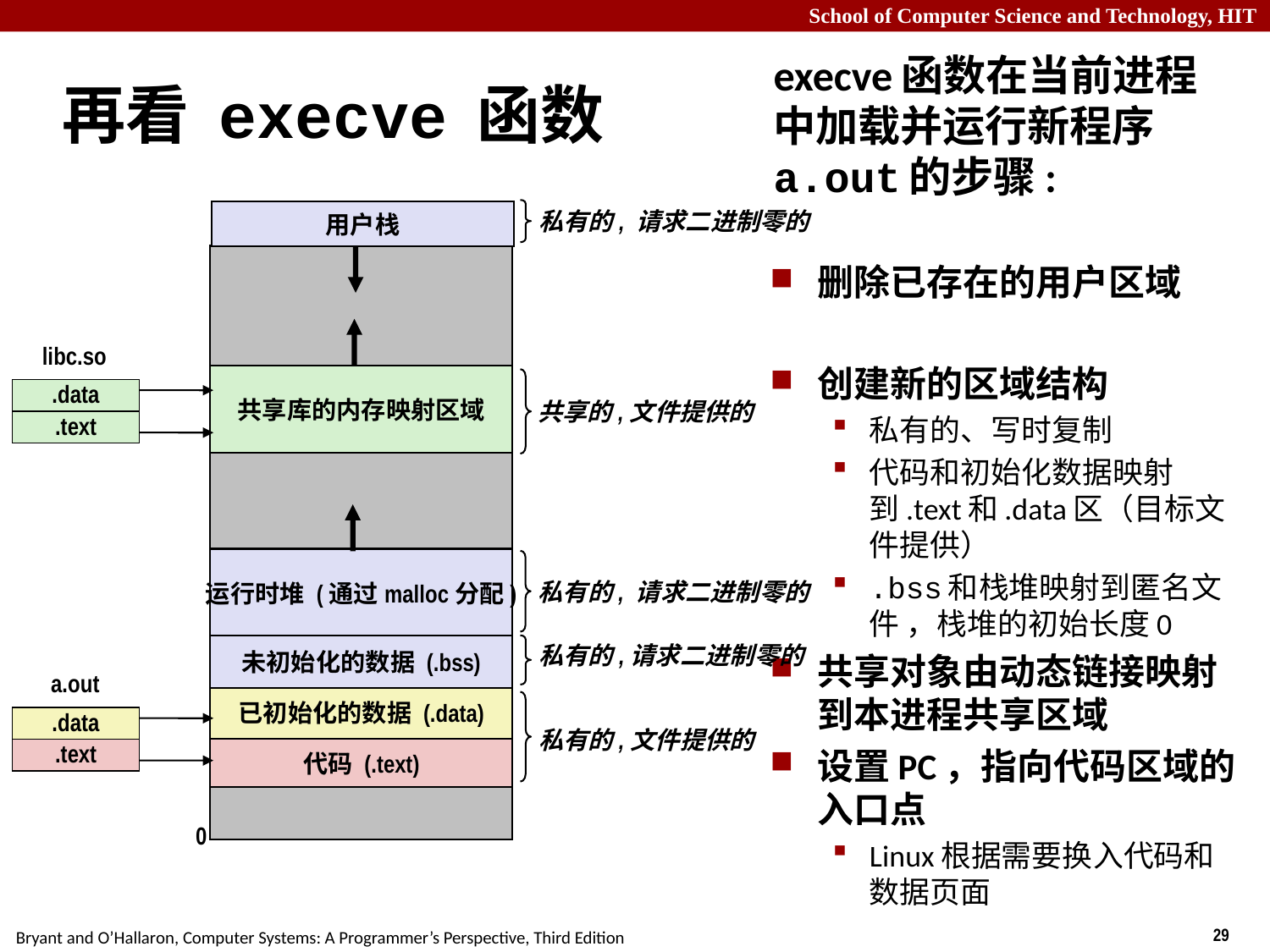

execve函数在当前进程中加载并运行新程序a.out的步骤:

删除已存在的用户区域

创建新的区域结构
私有的、写时复制
代码和初始化数据映射到.text和.data区（目标文件提供）
.bss和栈堆映射到匿名文件 ，栈堆的初始长度0
共享对象由动态链接映射到本进程共享区域
设置PC，指向代码区域的入口点
Linux根据需要换入代码和数据页面
# 再看 execve 函数
私有的, 请求二进制零的

用户栈

libc.so
共享库的内存映射区域

.data
共享的,文件提供的

.text

运行时堆 (通过malloc分配)

私有的, 请求二进制零的
私有的,请求二进制零的

未初始化的数据 (.bss)
a.out
已初始化的数据 (.data)

.data
私有的,文件提供的

代码 (.text)
.text

0